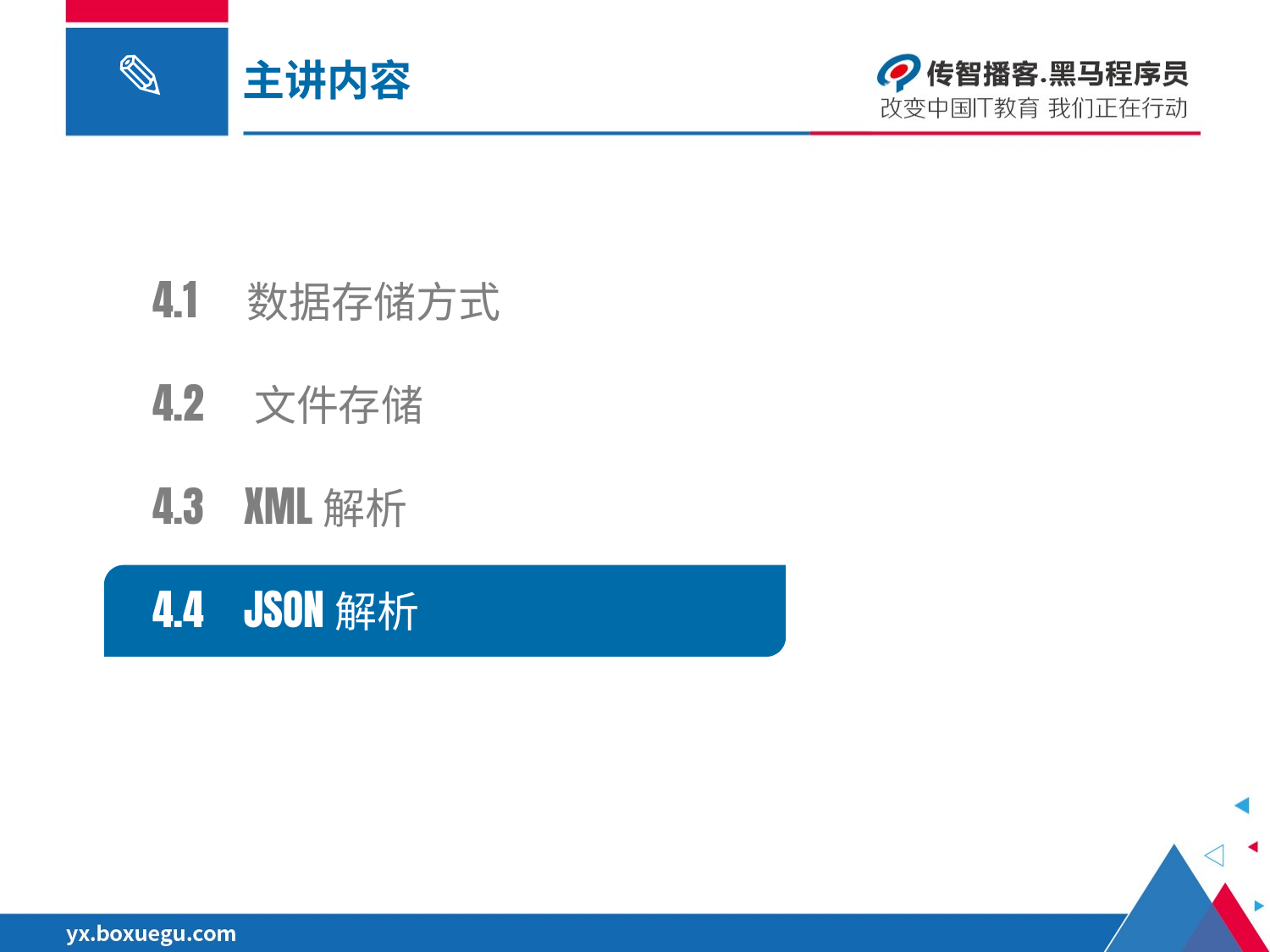

主讲内容
4.1    数据存储方式
4.2    文件存储
4.3    XML解析

4.4    JSON解析